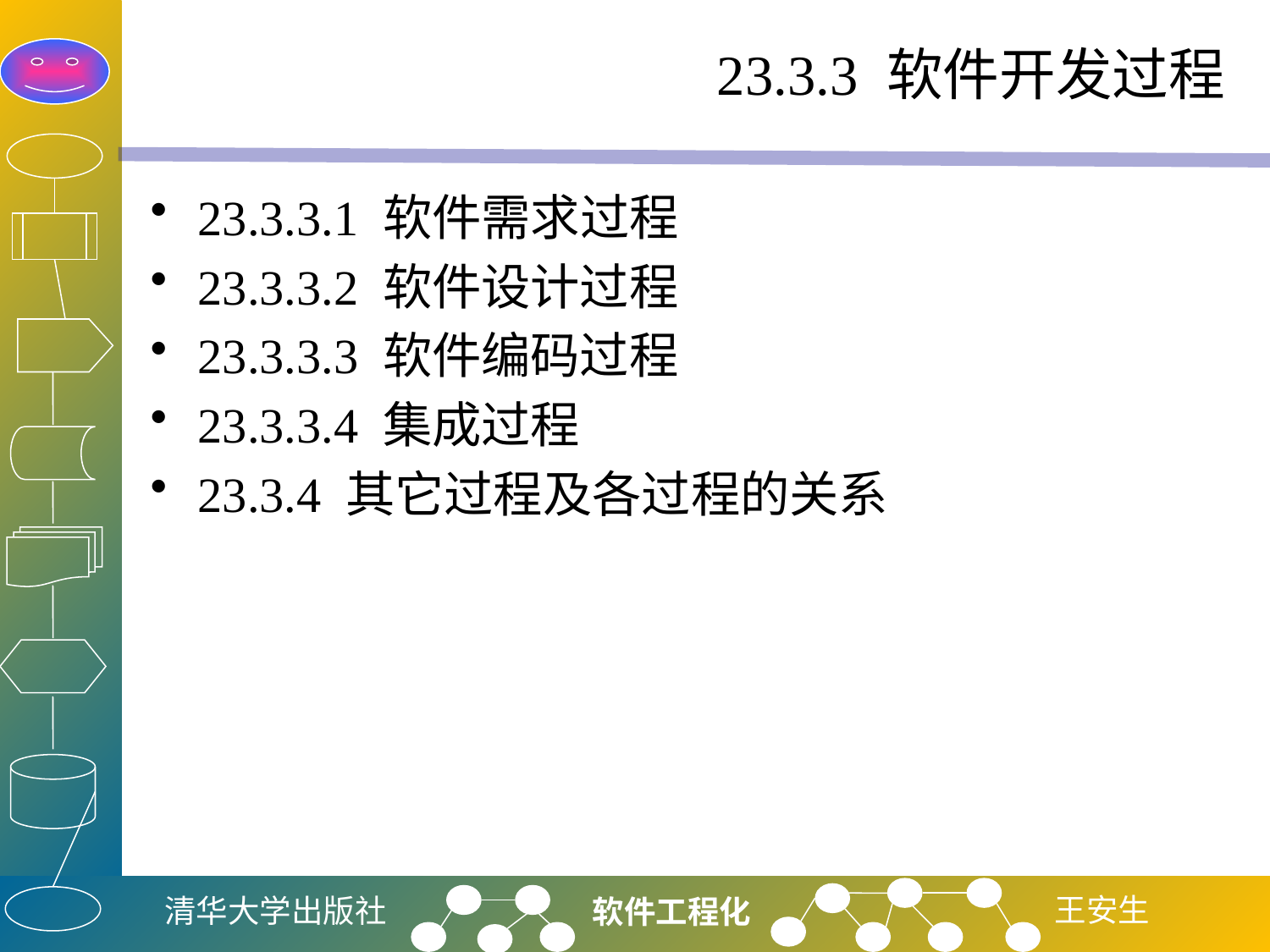

# 23.3.3 软件开发过程
23.3.3.1 软件需求过程
23.3.3.2 软件设计过程
23.3.3.3 软件编码过程
23.3.3.4 集成过程
23.3.4 其它过程及各过程的关系